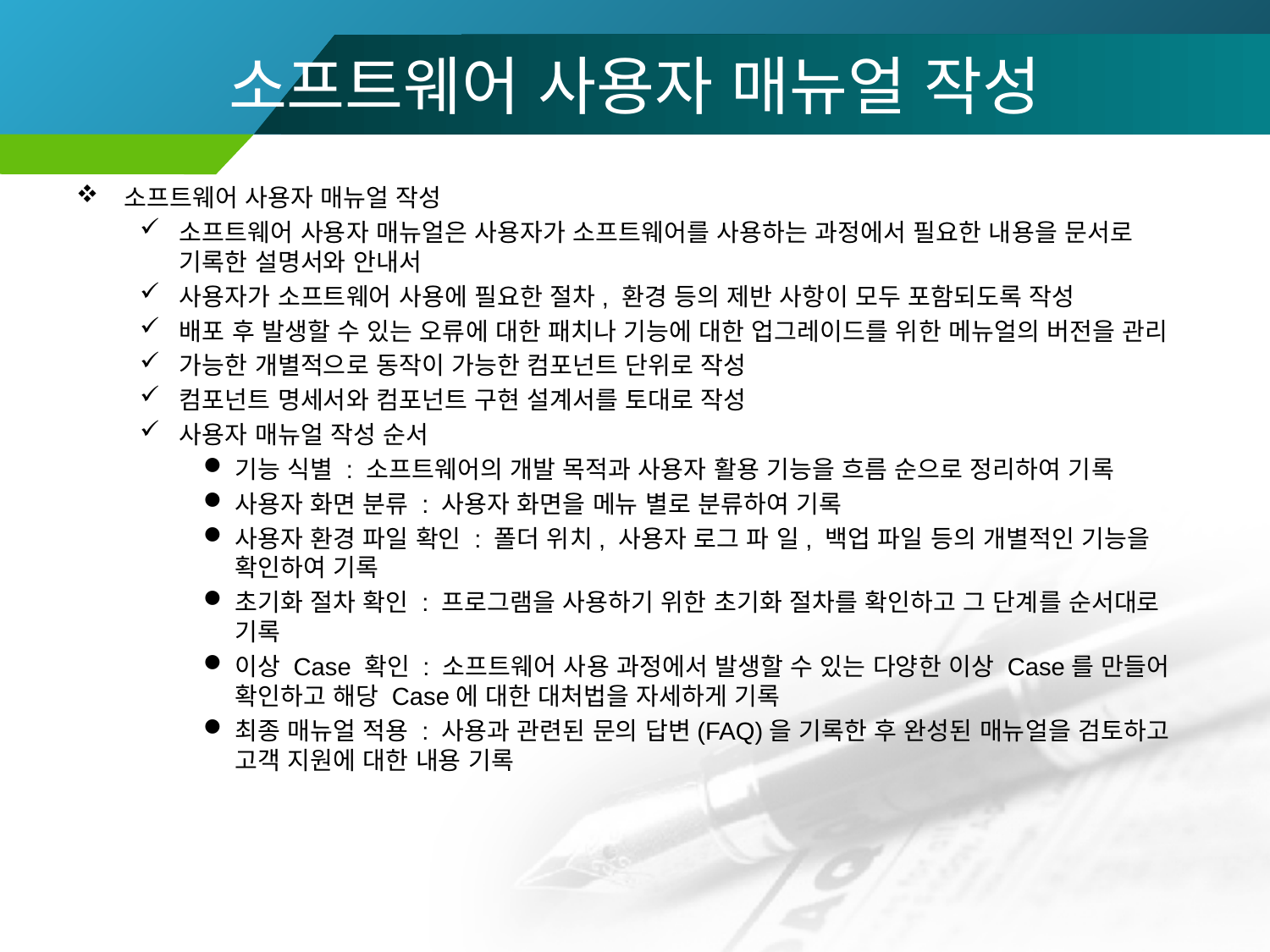

# 소프트웨어 사용자 매뉴얼 작성
소프트웨어 사용자 매뉴얼 작성
소프트웨어 사용자 매뉴얼은 사용자가 소프트웨어를 사용하는 과정에서 필요한 내용을 문서로 기록한 설명서와 안내서
사용자가 소프트웨어 사용에 필요한 절차, 환경 등의 제반 사항이 모두 포함되도록 작성
배포 후 발생할 수 있는 오류에 대한 패치나 기능에 대한 업그레이드를 위한 메뉴얼의 버전을 관리
가능한 개별적으로 동작이 가능한 컴포넌트 단위로 작성
컴포넌트 명세서와 컴포넌트 구현 설계서를 토대로 작성
사용자 매뉴얼 작성 순서
기능 식별 : 소프트웨어의 개발 목적과 사용자 활용 기능을 흐름 순으로 정리하여 기록
사용자 화면 분류 : 사용자 화면을 메뉴 별로 분류하여 기록
사용자 환경 파일 확인 : 폴더 위치, 사용자 로그 파 일, 백업 파일 등의 개별적인 기능을 확인하여 기록
초기화 절차 확인 : 프로그램을 사용하기 위한 초기화 절차를 확인하고 그 단계를 순서대로 기록
이상 Case 확인 : 소프트웨어 사용 과정에서 발생할 수 있는 다양한 이상 Case를 만들어 확인하고 해당 Case에 대한 대처법을 자세하게 기록
최종 매뉴얼 적용 : 사용과 관련된 문의 답변(FAQ)을 기록한 후 완성된 매뉴얼을 검토하고 고객 지원에 대한 내용 기록